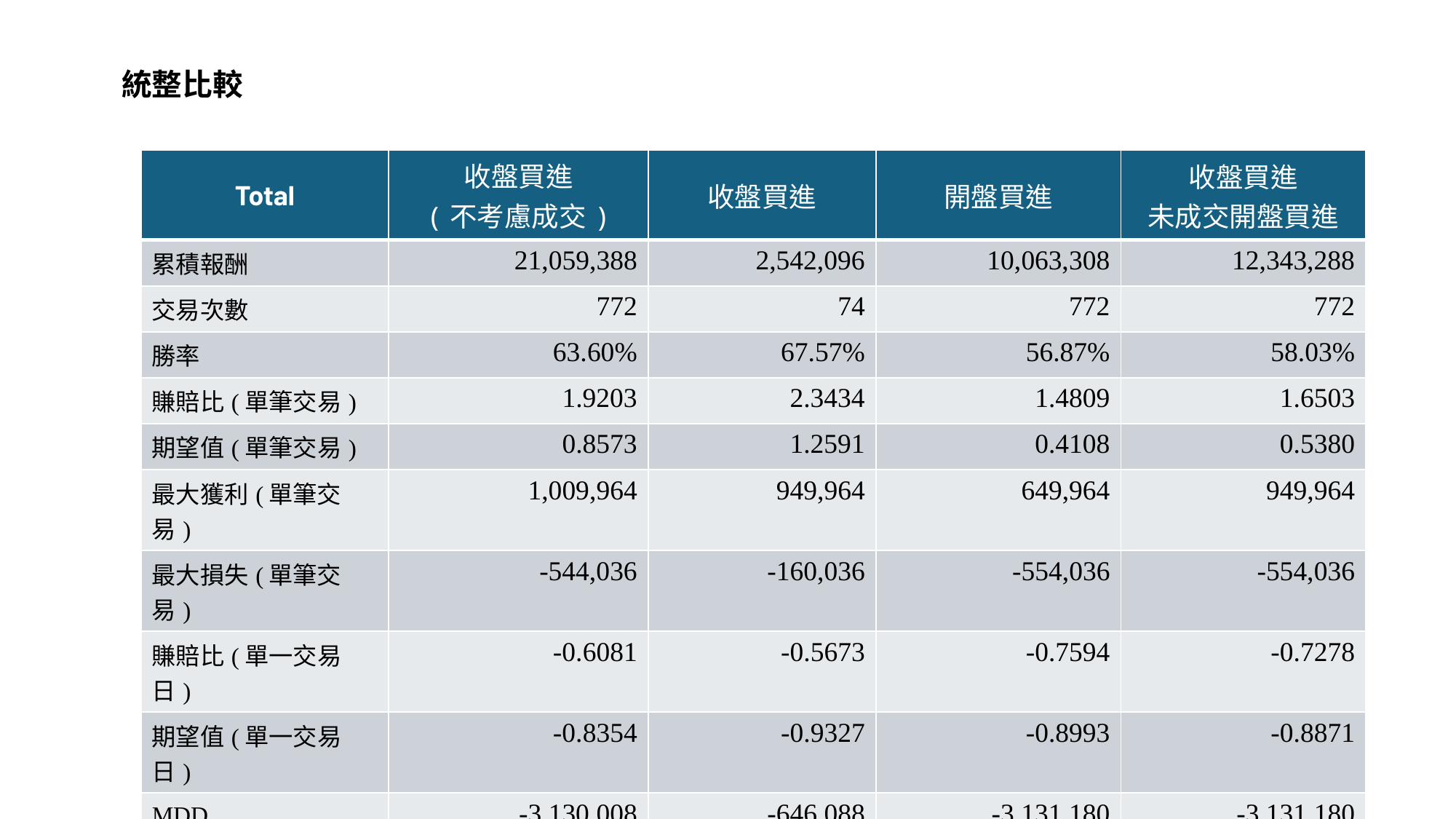

# 統整比較
| Total | 收盤買進 (不考慮成交) | 收盤買進 | 開盤買進 | 收盤買進 未成交開盤買進 |
| --- | --- | --- | --- | --- |
| 累積報酬 | 21,059,388 | 2,542,096 | 10,063,308 | 12,343,288 |
| 交易次數 | 772 | 74 | 772 | 772 |
| 勝率 | 63.60% | 67.57% | 56.87% | 58.03% |
| 賺賠比(單筆交易) | 1.9203 | 2.3434 | 1.4809 | 1.6503 |
| 期望值(單筆交易) | 0.8573 | 1.2591 | 0.4108 | 0.5380 |
| 最大獲利(單筆交易) | 1,009,964 | 949,964 | 649,964 | 949,964 |
| 最大損失(單筆交易) | -544,036 | -160,036 | -554,036 | -554,036 |
| 賺賠比(單一交易日) | -0.6081 | -0.5673 | -0.7594 | -0.7278 |
| 期望值(單一交易日) | -0.8354 | -0.9327 | -0.8993 | -0.8871 |
| MDD | -3,130,008 | -646,088 | -3.131,180 | -3,131,180 |